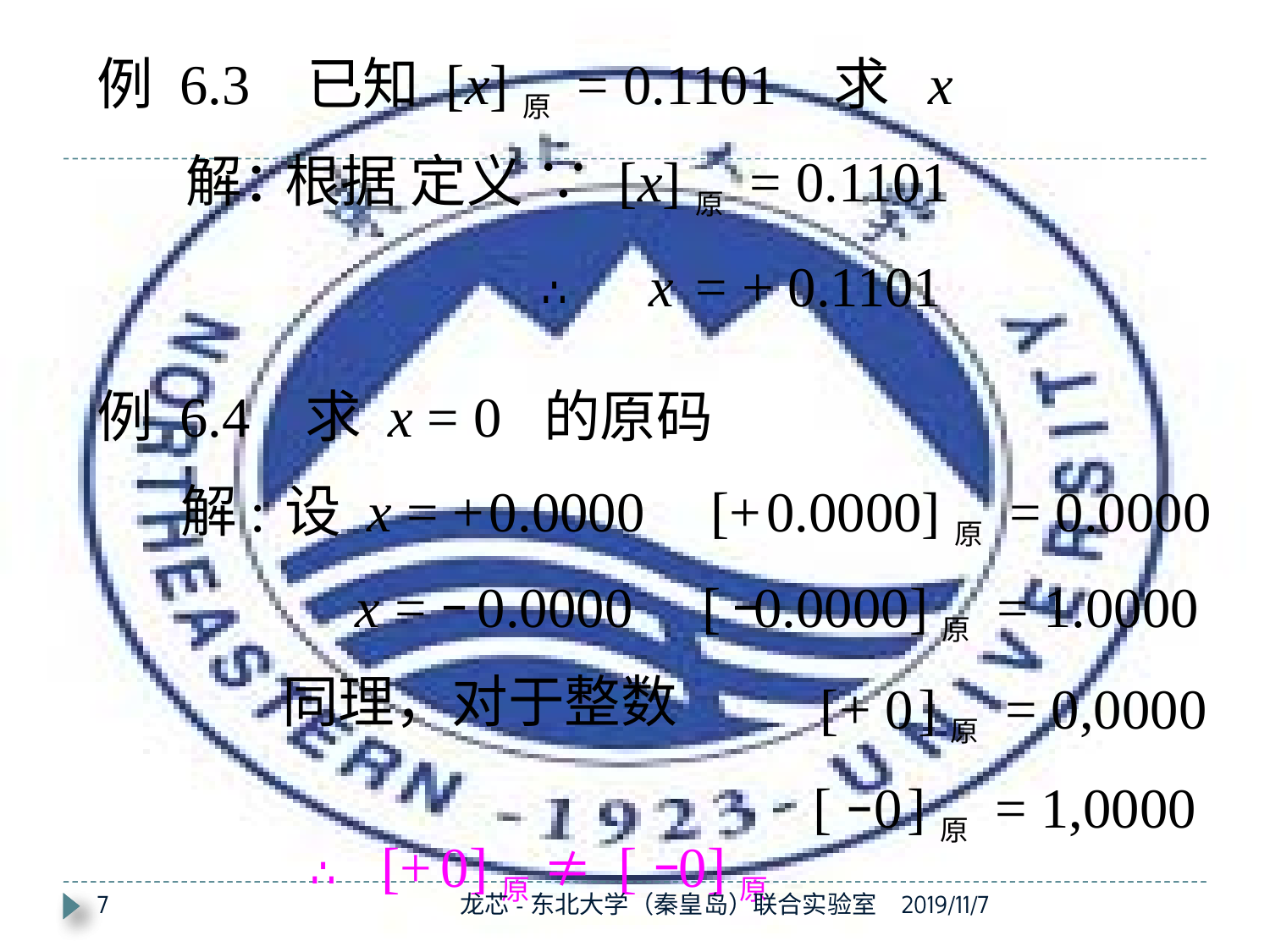

例 6.3   已知 [x]原 = 0.1101   求  x
解：
根据 定义 ∵ [x]原 = 0.1101
∴      x  = + 0.1101
例 6.4    求 x = 0  的原码
解:
设 x = + 0.0000
[+ 0.0000]原 = 0.0000
x =       0.0000

[   0.0000]原 = 1.0000

同理，对于整数
[+ 0 ]原 = 0,0000
[   0 ]原 = 1,0000

∴   [+  0]原 ≠ [     0]原

7
龙芯-东北大学（秦皇岛）联合实验室
2019/11/7